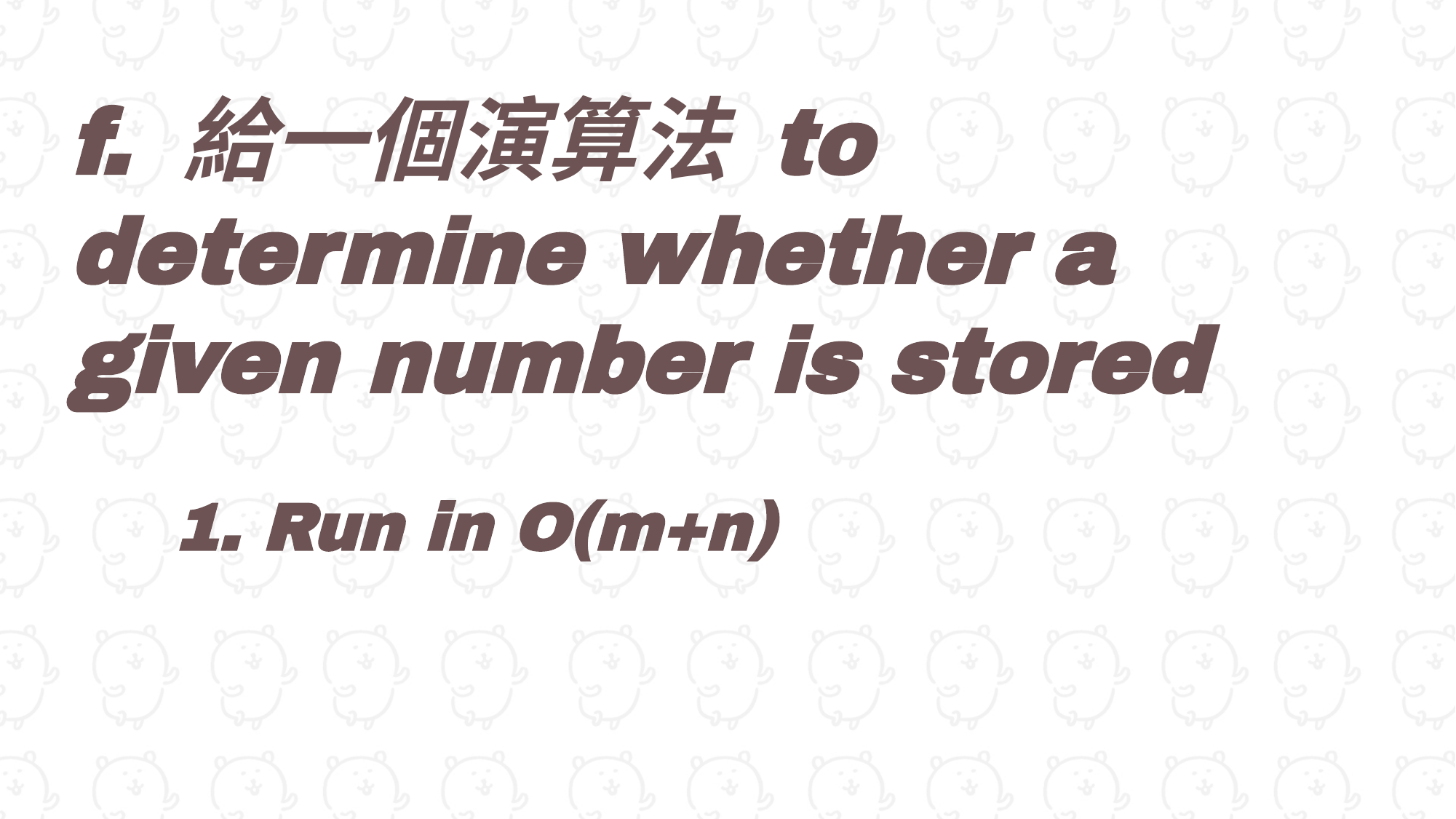

f. 給一個演算法 to
determine whether a given number is stored
1. Run in O(m+n)